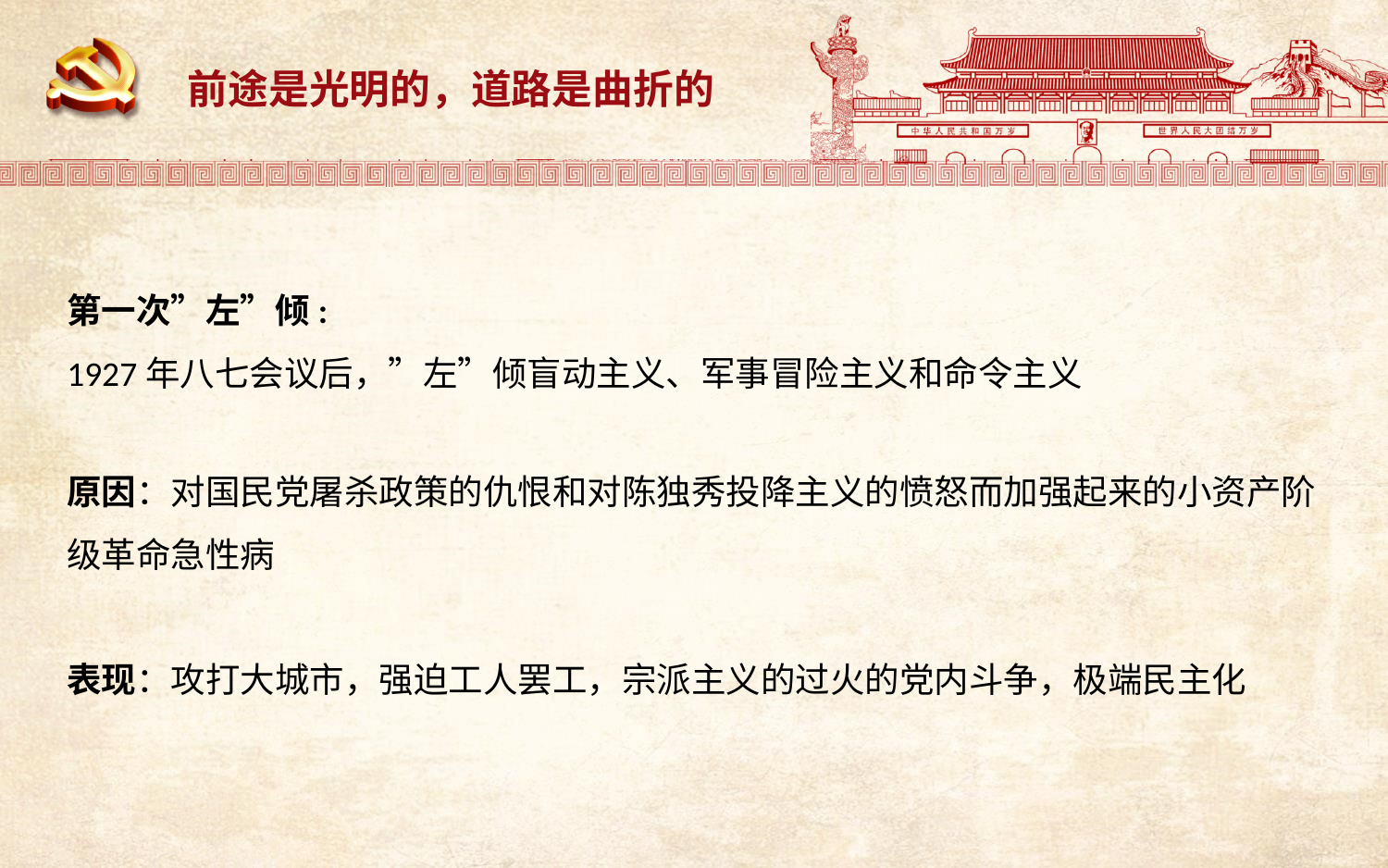

前途是光明的，道路是曲折的
第一次”左”倾:
1927年八七会议后，”左”倾盲动主义、军事冒险主义和命令主义
原因：对国民党屠杀政策的仇恨和对陈独秀投降主义的愤怒而加强起来的小资产阶级革命急性病

表现：攻打大城市，强迫工人罢工，宗派主义的过火的党内斗争，极端民主化